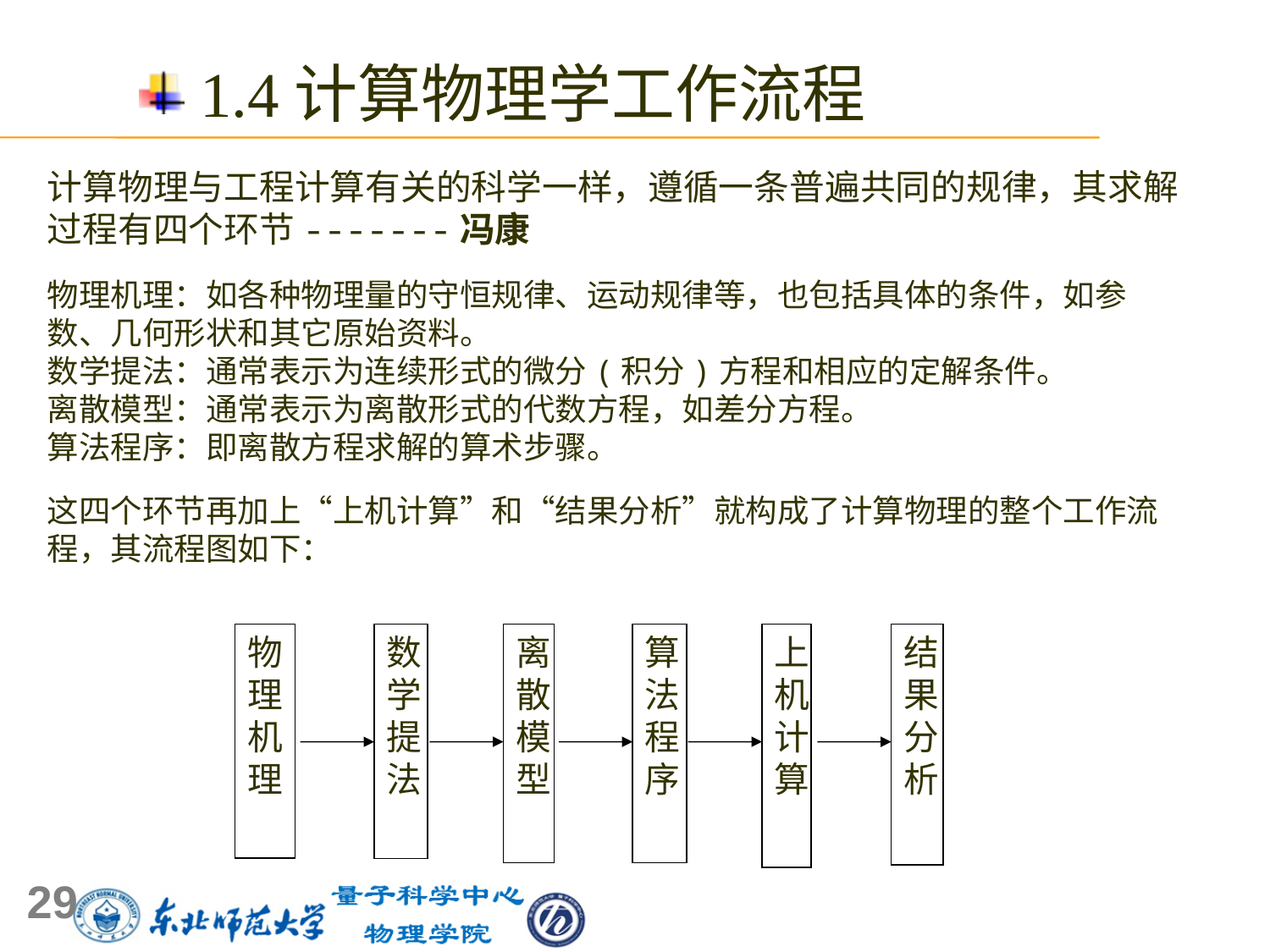

1.4计算物理学工作流程

计算物理与工程计算有关的科学一样，遵循一条普遍共同的规律，其求解过程有四个环节-------冯康

物理机理：如各种物理量的守恒规律、运动规律等，也包括具体的条件，如参数、几何形状和其它原始资料。
数学提法：通常表示为连续形式的微分(积分)方程和相应的定解条件。
离散模型：通常表示为离散形式的代数方程，如差分方程。
算法程序：即离散方程求解的算术步骤。

这四个环节再加上“上机计算”和“结果分析”就构成了计算物理的整个工作流程，其流程图如下：
物理机理
数学提法
离散模型
算法程序
上机计算
结果分析

29